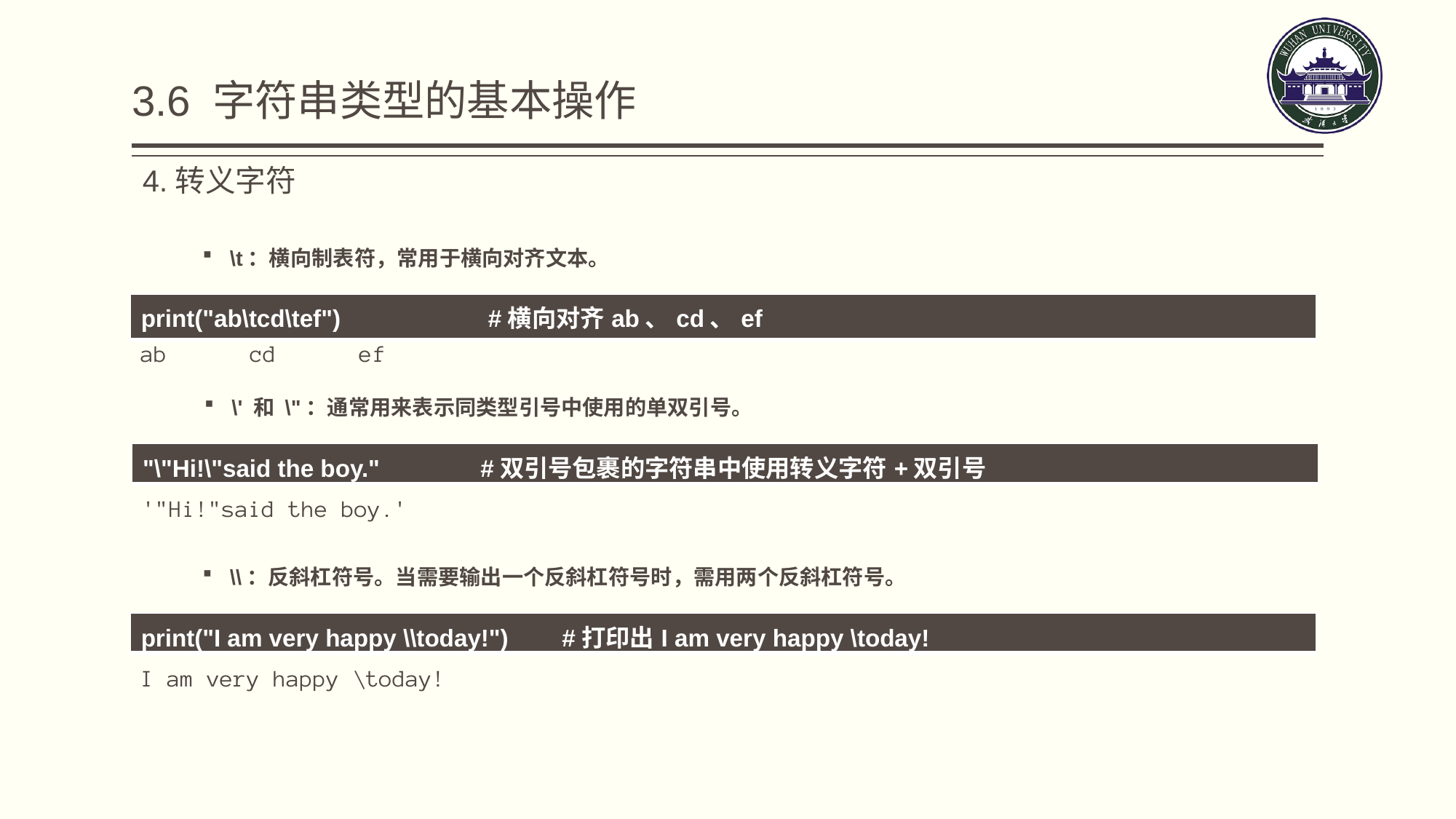

3.6 字符串类型的基本操作
4.转义字符
\t：横向制表符，常用于横向对齐文本。
| print("ab\tcd\tef") #横向对齐ab、cd、ef |
| --- |
ab	cd	ef
\' 和 \"：通常用来表示同类型引号中使用的单双引号。
| "\"Hi!\"said the boy." #双引号包裹的字符串中使用转义字符+双引号 |
| --- |
'"Hi!"said the boy.'
\\：反斜杠符号。当需要输出一个反斜杠符号时，需用两个反斜杠符号。
| print("I am very happy \\today!") #打印出I am very happy \today! |
| --- |
I am very happy \today!